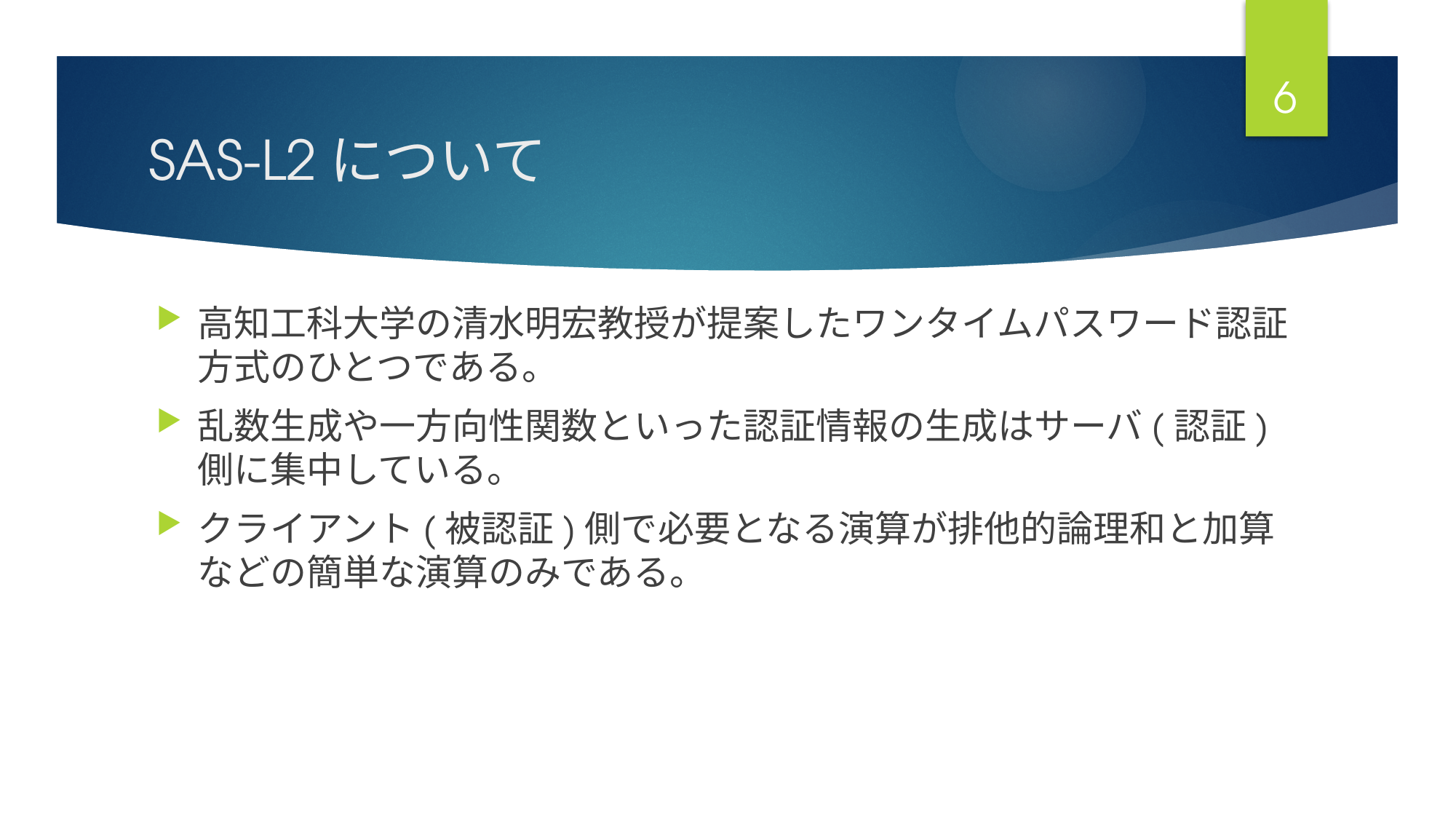

6
# SAS-L2について
高知工科大学の清水明宏教授が提案したワンタイムパスワード認証方式のひとつである。
乱数生成や一方向性関数といった認証情報の生成はサーバ(認証)側に集中している。
クライアント(被認証)側で必要となる演算が排他的論理和と加算などの簡単な演算のみである。